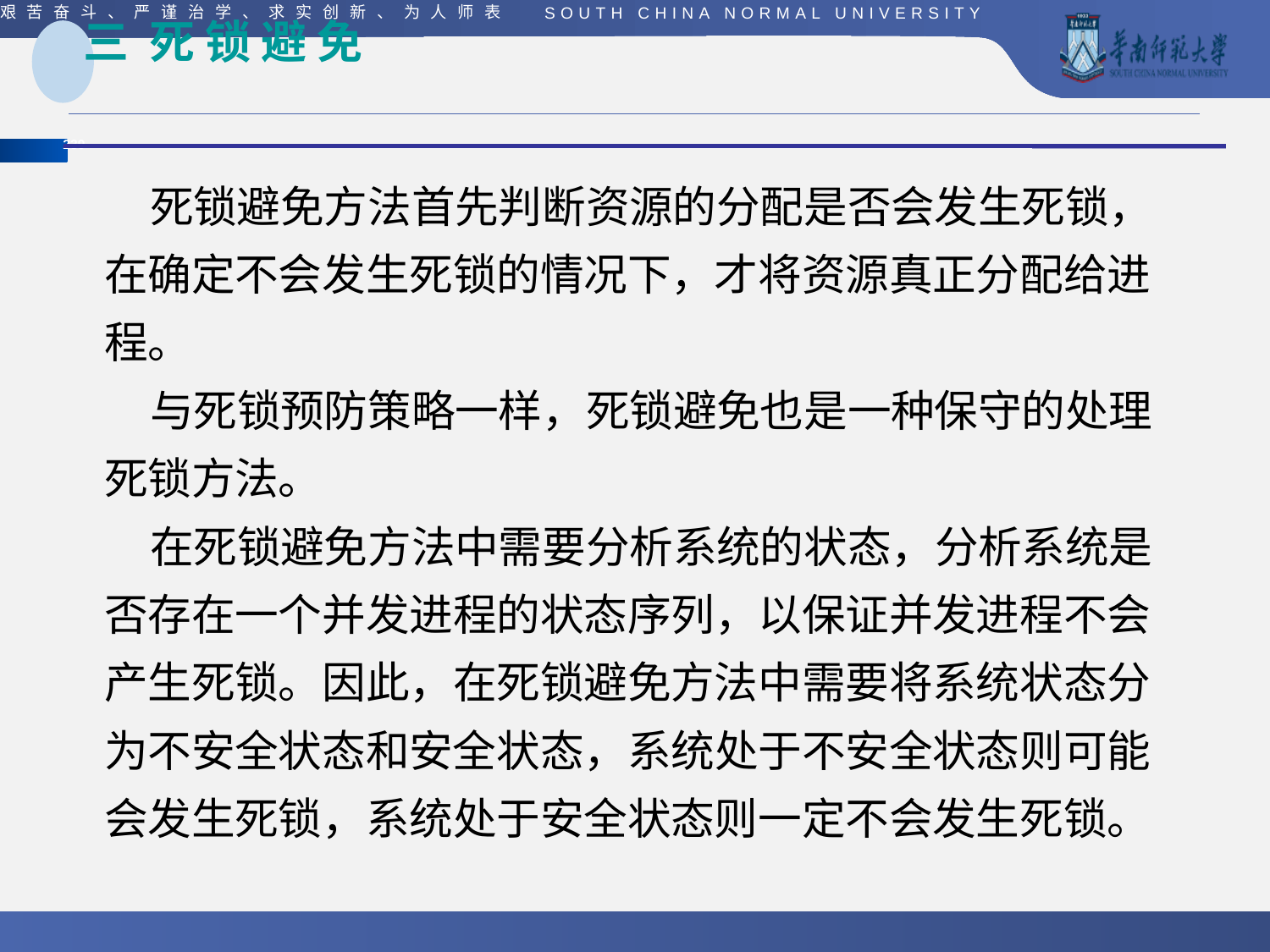

# 三  死 锁 避 免
      死锁避免方法首先判断资源的分配是否会发生死锁，在确定不会发生死锁的情况下，才将资源真正分配给进程。
      与死锁预防策略一样，死锁避免也是一种保守的处理死锁方法。
      在死锁避免方法中需要分析系统的状态，分析系统是否存在一个并发进程的状态序列，以保证并发进程不会产生死锁。因此，在死锁避免方法中需要将系统状态分为不安全状态和安全状态，系统处于不安全状态则可能会发生死锁，系统处于安全状态则一定不会发生死锁。

239